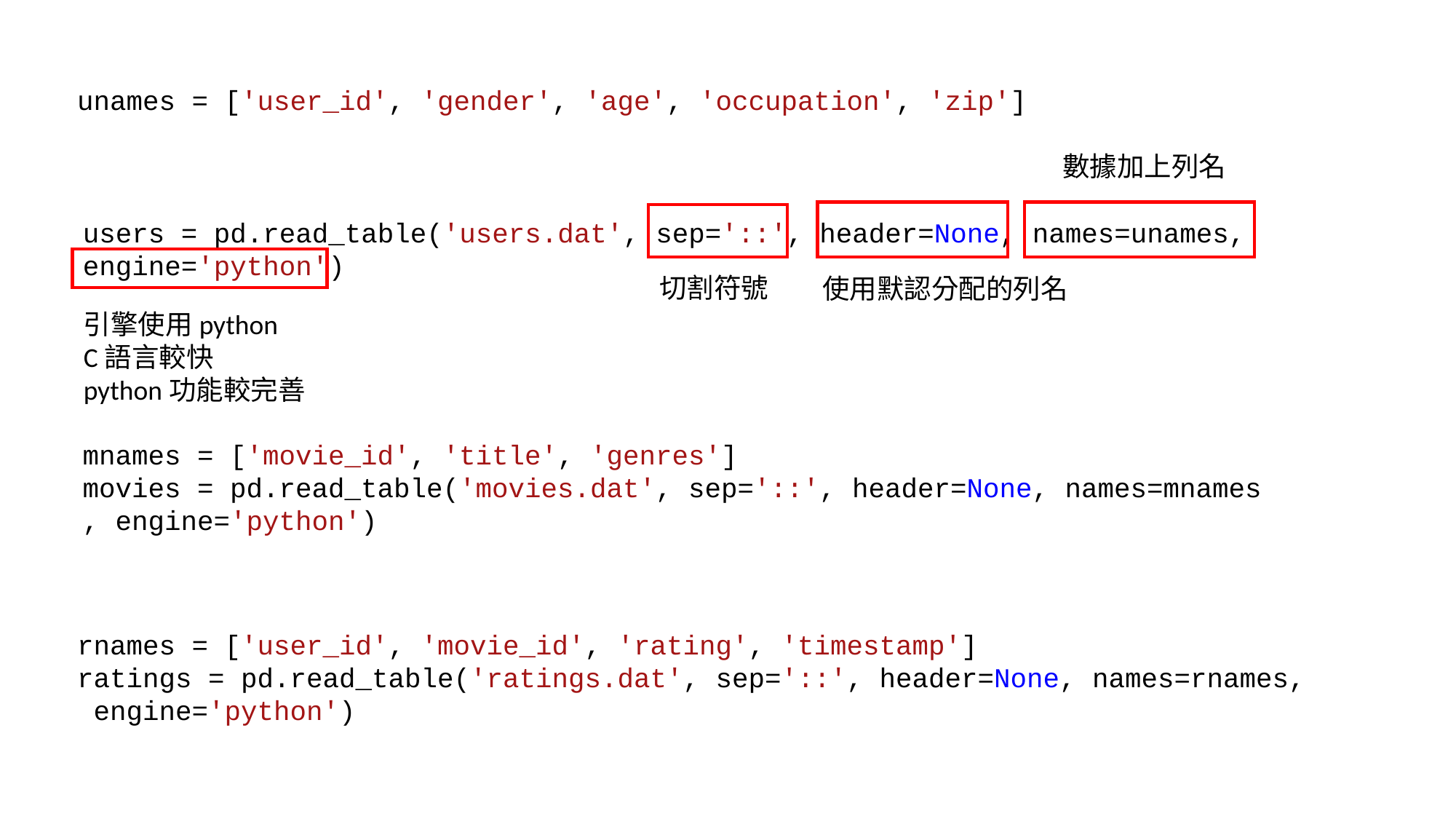

unames = ['user_id', 'gender', 'age', 'occupation', 'zip']
數據加上列名

users = pd.read_table('users.dat', sep='::', header=None, names=unames, engine='python')

切割符號
使用默認分配的列名
引擎使用python
C語言較快
python功能較完善
mnames = ['movie_id', 'title', 'genres']
movies = pd.read_table('movies.dat', sep='::', header=None, names=mnames, engine='python')

rnames = ['user_id', 'movie_id', 'rating', 'timestamp']
ratings = pd.read_table('ratings.dat', sep='::', header=None, names=rnames, engine='python')